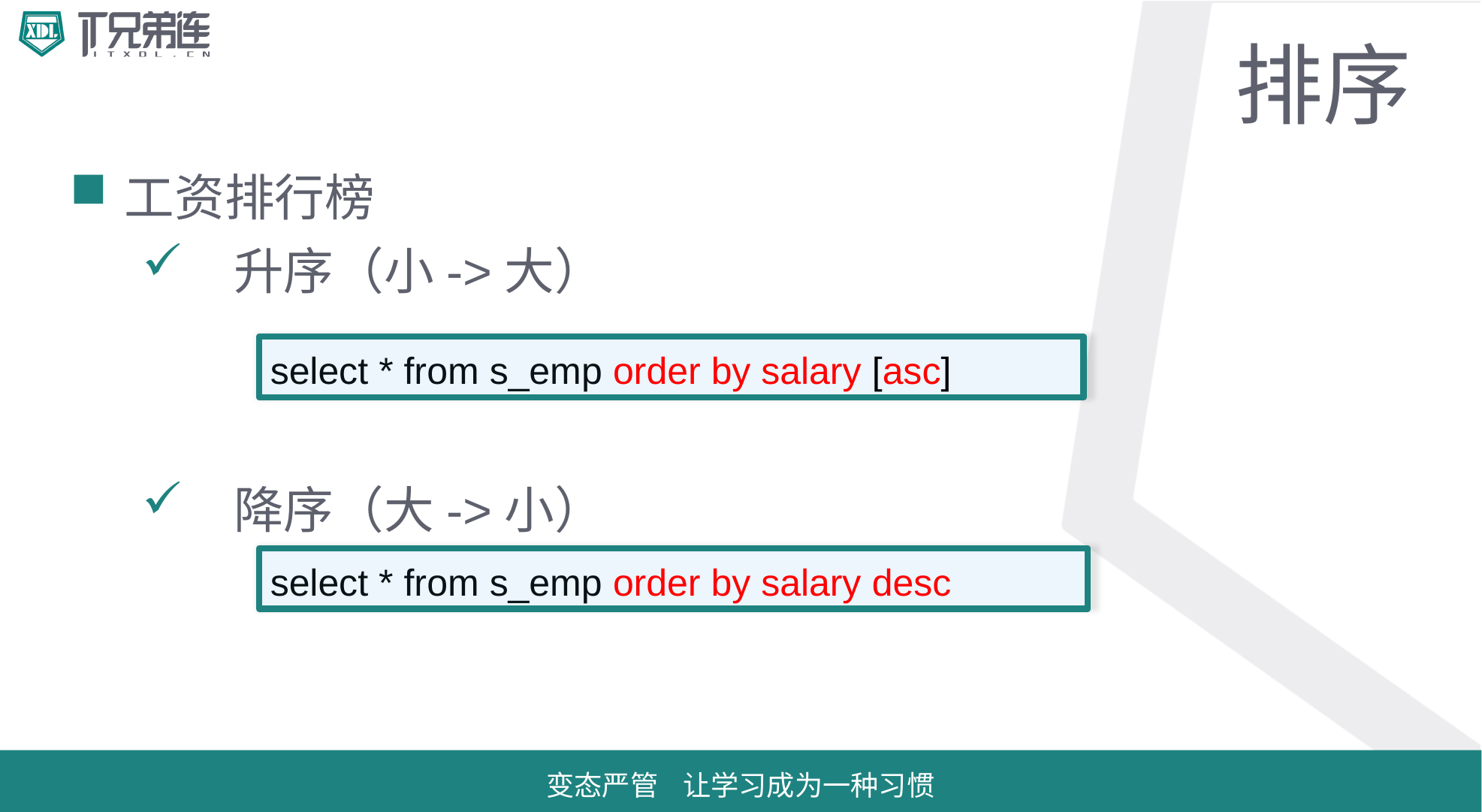

# 排序
工资排行榜
升序（小->大）

降序（大->小）
select * from s_emp order by salary [asc]
select * from s_emp order by salary desc